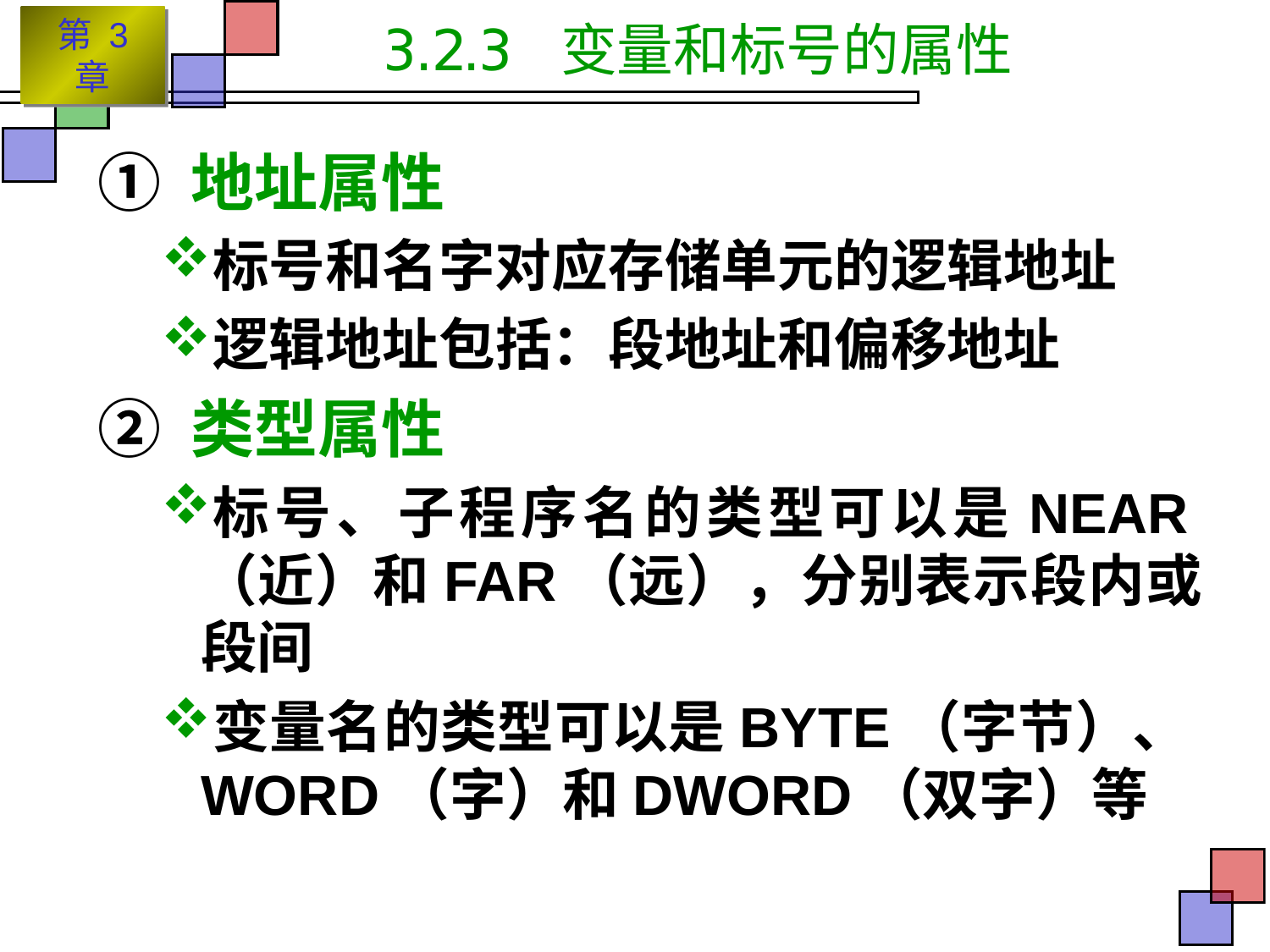

# 3.2.3  变量和标号的属性
① 地址属性
标号和名字对应存储单元的逻辑地址
逻辑地址包括：段地址和偏移地址
② 类型属性
标号、子程序名的类型可以是NEAR（近）和FAR（远），分别表示段内或段间
变量名的类型可以是BYTE（字节）、WORD（字）和DWORD（双字）等